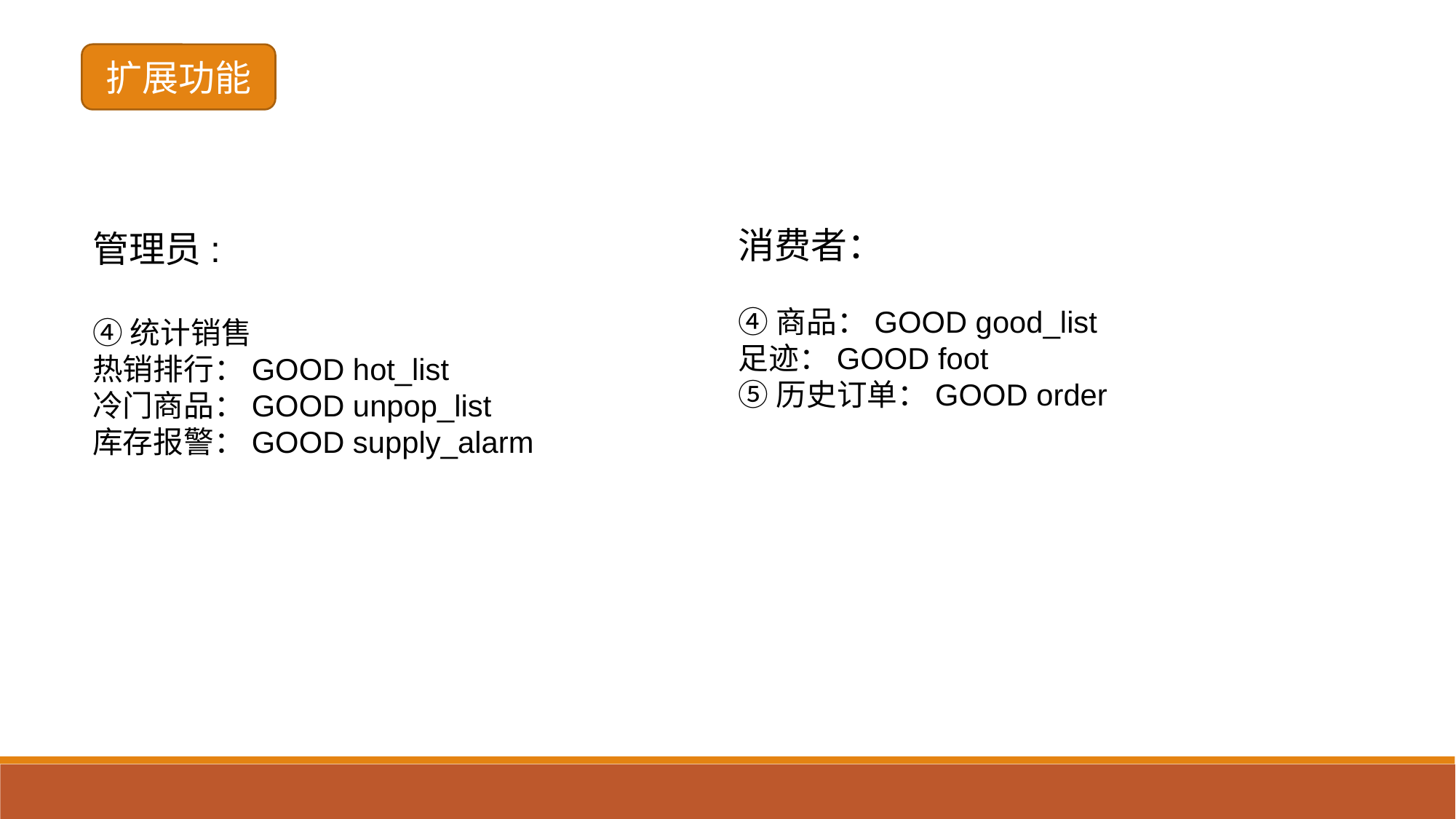

扩展功能
消费者：

④商品：GOOD good_list
足迹：GOOD foot
⑤历史订单：GOOD order
管理员:

④统计销售
热销排行：GOOD hot_list
冷门商品：GOOD unpop_list
库存报警：GOOD supply_alarm